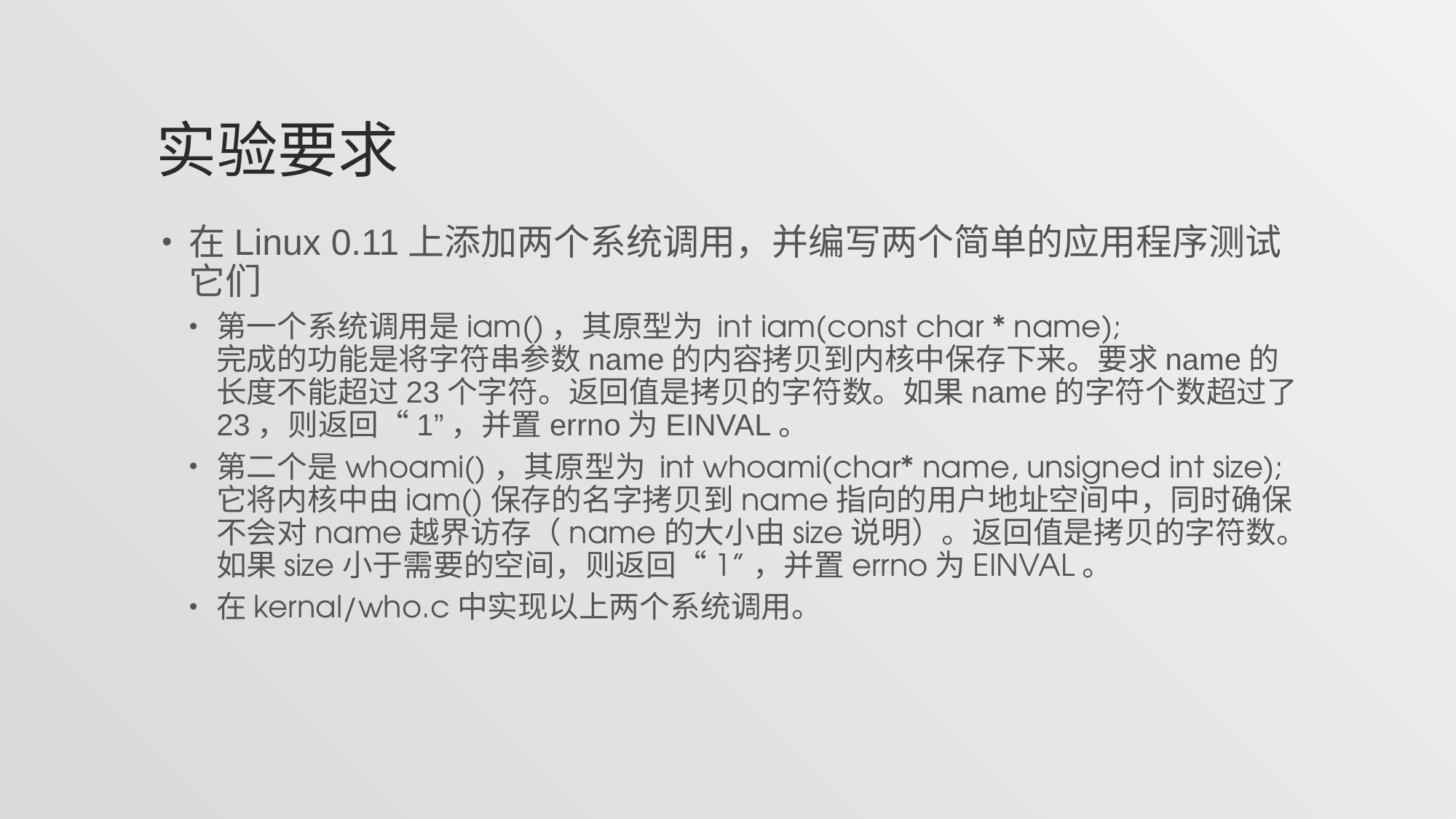

# 实验要求
在Linux 0.11上添加两个系统调用，并编写两个简单的应用程序测试它们
第一个系统调用是iam()，其原型为 int iam(const char * name);
完成的功能是将字符串参数name的内容拷贝到内核中保存下来。要求name的长度不能超过23个字符。返回值是拷贝的字符数。如果name的字符个数超过了23，则返回“­1”，并置errno为EINVAL。
第二个是whoami()，其原型为 int whoami(char* name, unsigned int size);
它将内核中由iam()保存的名字拷贝到name指向的用户地址空间中，同时确保不会对name越界访存（name的大小由size说明）。返回值是拷贝的字符数。如果size小于需要的空间，则返回“­1”，并置errno为EINVAL。
在kernal/who.c中实现以上两个系统调用。